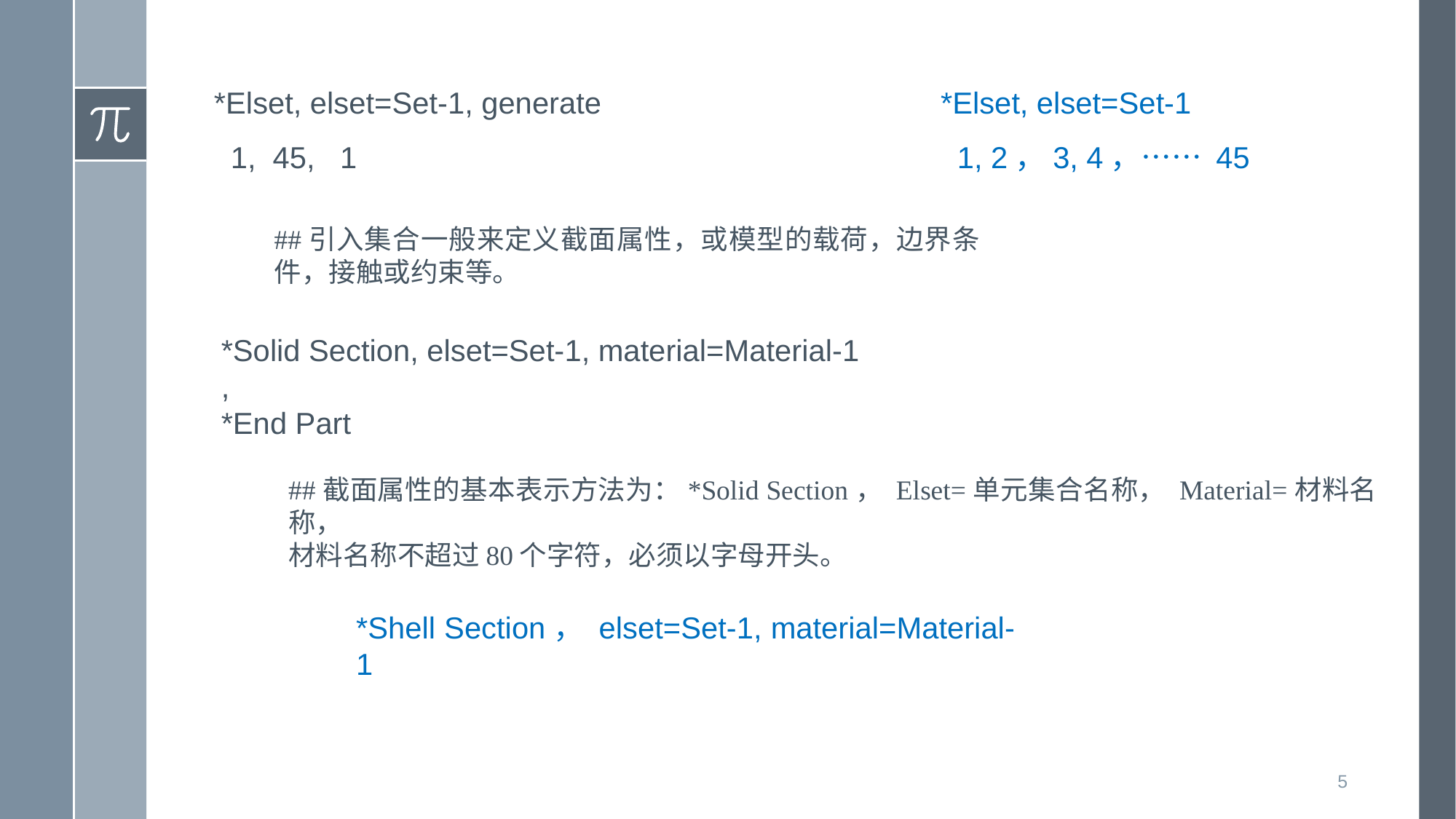

*Elset, elset=Set-1, generate
  1,  45,   1
*Elset, elset=Set-1
  1, 2，3, 4，…… 45
##引入集合一般来定义截面属性，或模型的载荷，边界条件，接触或约束等。
*Solid Section, elset=Set-1, material=Material-1
,
*End Part
##截面属性的基本表示方法为：*Solid Section， Elset=单元集合名称， Material=材料名称，
材料名称不超过80个字符，必须以字母开头。
*Shell Section， elset=Set-1, material=Material-1
5